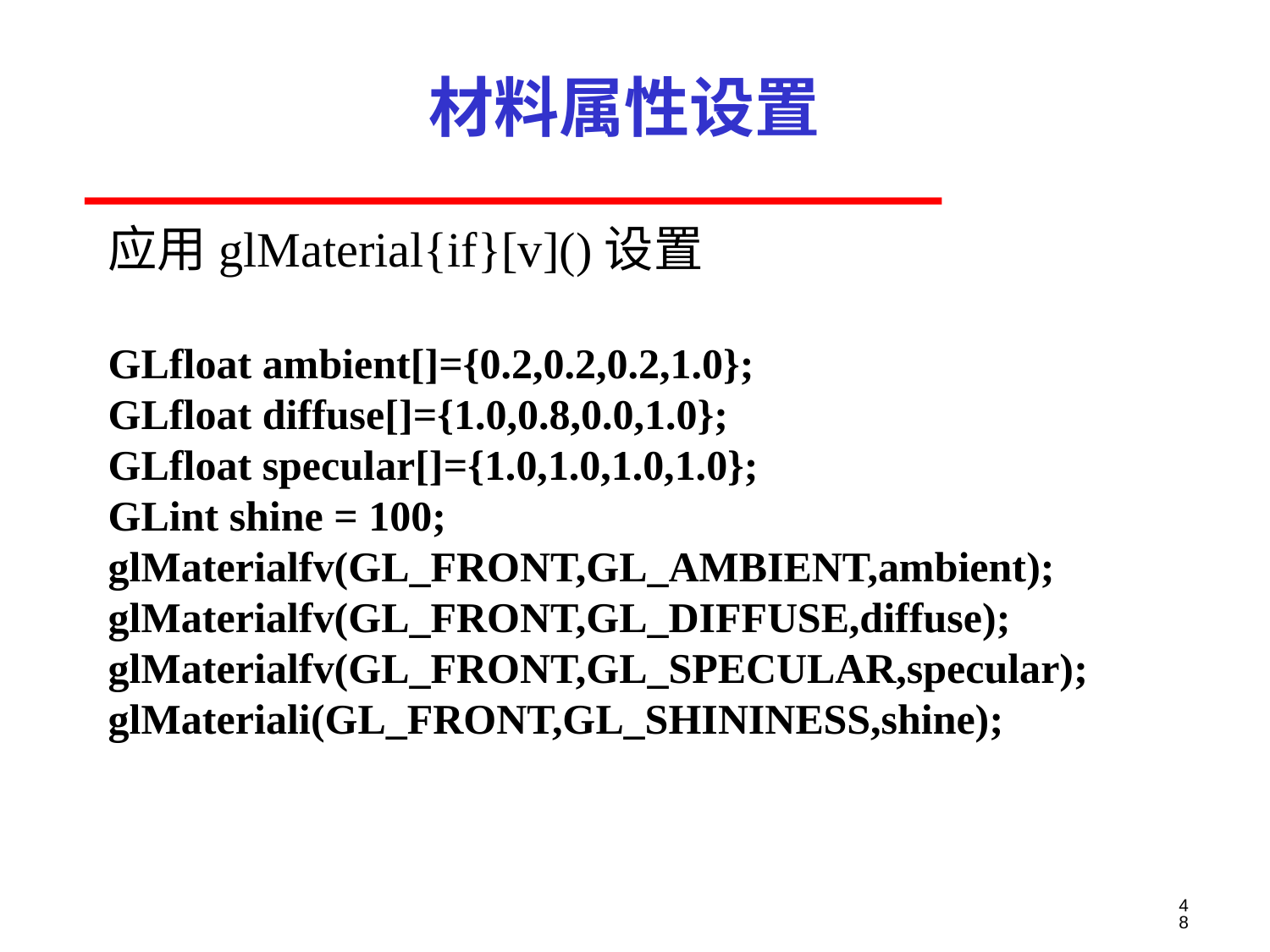

# 材料属性设置
应用glMaterial{if}[v]()设置
GLfloat ambient[]={0.2,0.2,0.2,1.0};
GLfloat diffuse[]={1.0,0.8,0.0,1.0};
GLfloat specular[]={1.0,1.0,1.0,1.0};
GLint shine = 100;
glMaterialfv(GL_FRONT,GL_AMBIENT,ambient);
glMaterialfv(GL_FRONT,GL_DIFFUSE,diffuse);
glMaterialfv(GL_FRONT,GL_SPECULAR,specular);
glMateriali(GL_FRONT,GL_SHININESS,shine);
48